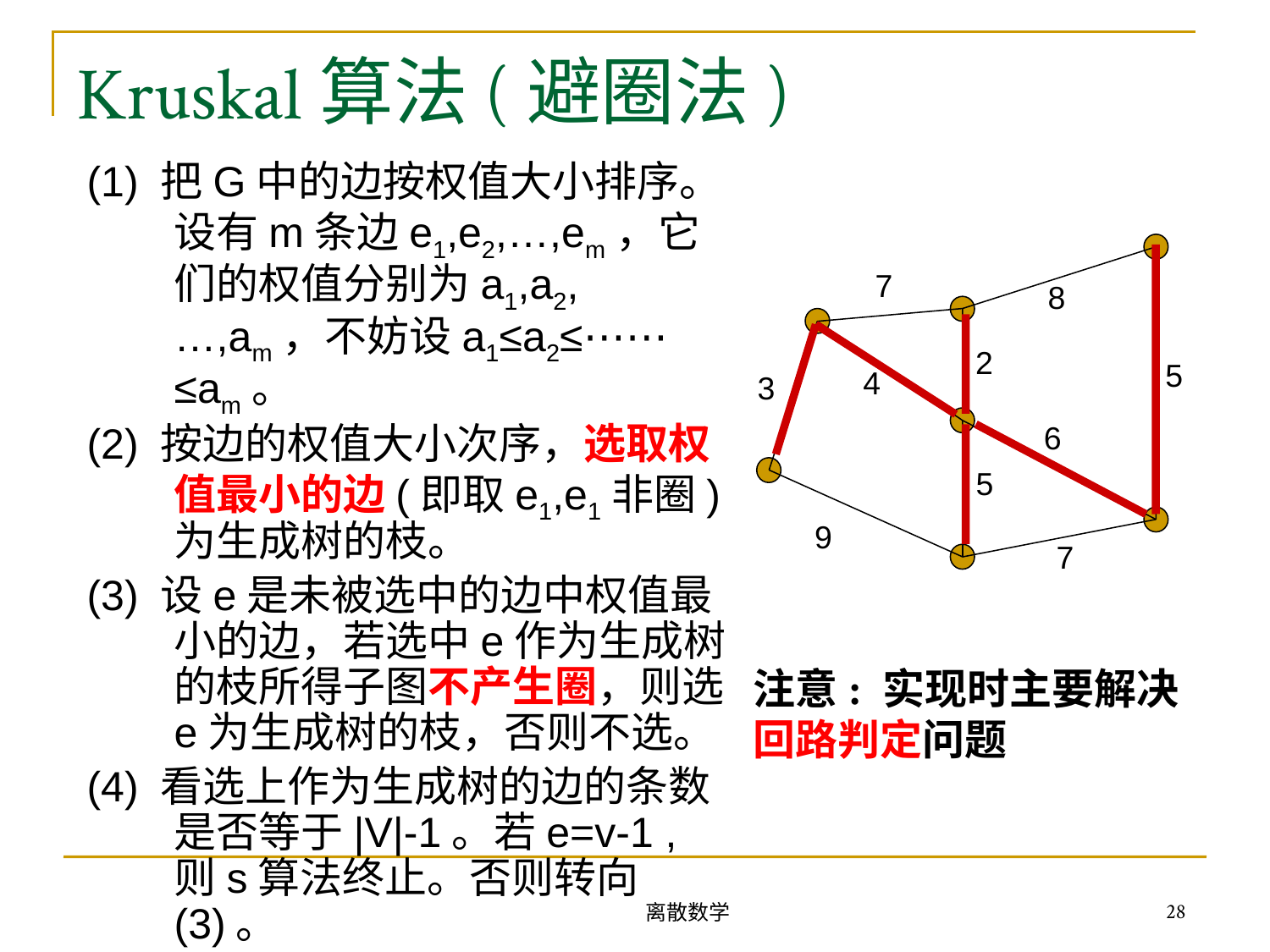

# Kruskal算法(避圈法)
(1) 把G中的边按权值大小排序。设有m条边e1,e2,…,em，它们的权值分别为a1,a2,…,am，不妨设a1≤a2≤⋯⋯≤am。
(2) 按边的权值大小次序，选取权值最小的边(即取e1,e1非圈)为生成树的枝。
(3) 设e是未被选中的边中权值最小的边，若选中e作为生成树的枝所得子图不产生圈，则选e为生成树的枝，否则不选。
(4) 看选上作为生成树的边的条数是否等于|V|-1。若e=v-1 ,则s算法终止。否则转向(3)。

7
8

2
5
4
3

6

5

9

7

注意: 实现时主要解决回路判定问题

离散数学
28